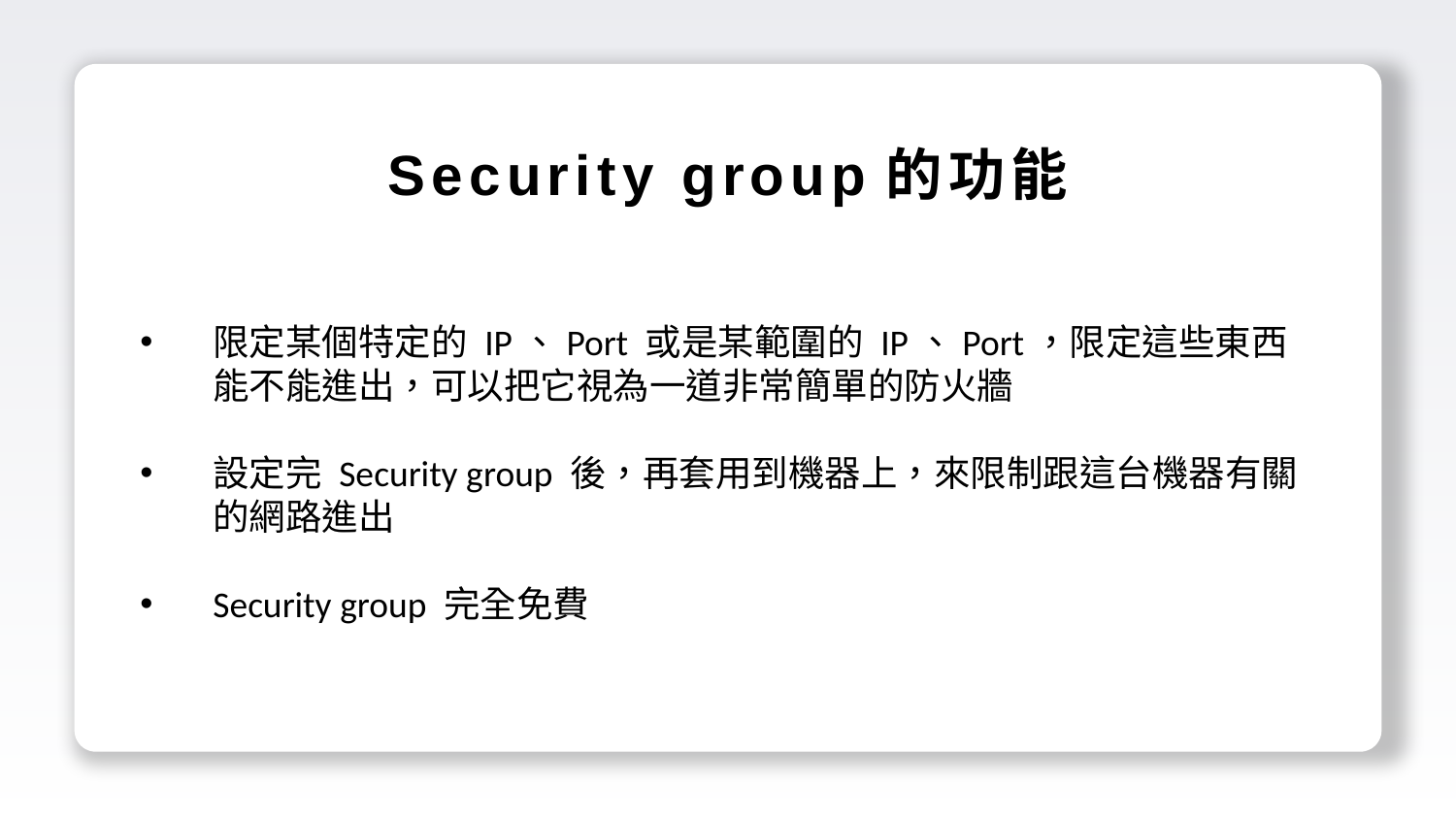

Security group的功能
限定某個特定的 IP、Port 或是某範圍的 IP、Port，限定這些東西能不能進出，可以把它視為一道非常簡單的防火牆

設定完 Security group 後，再套用到機器上，來限制跟這台機器有關的網路進出

Security group 完全免費